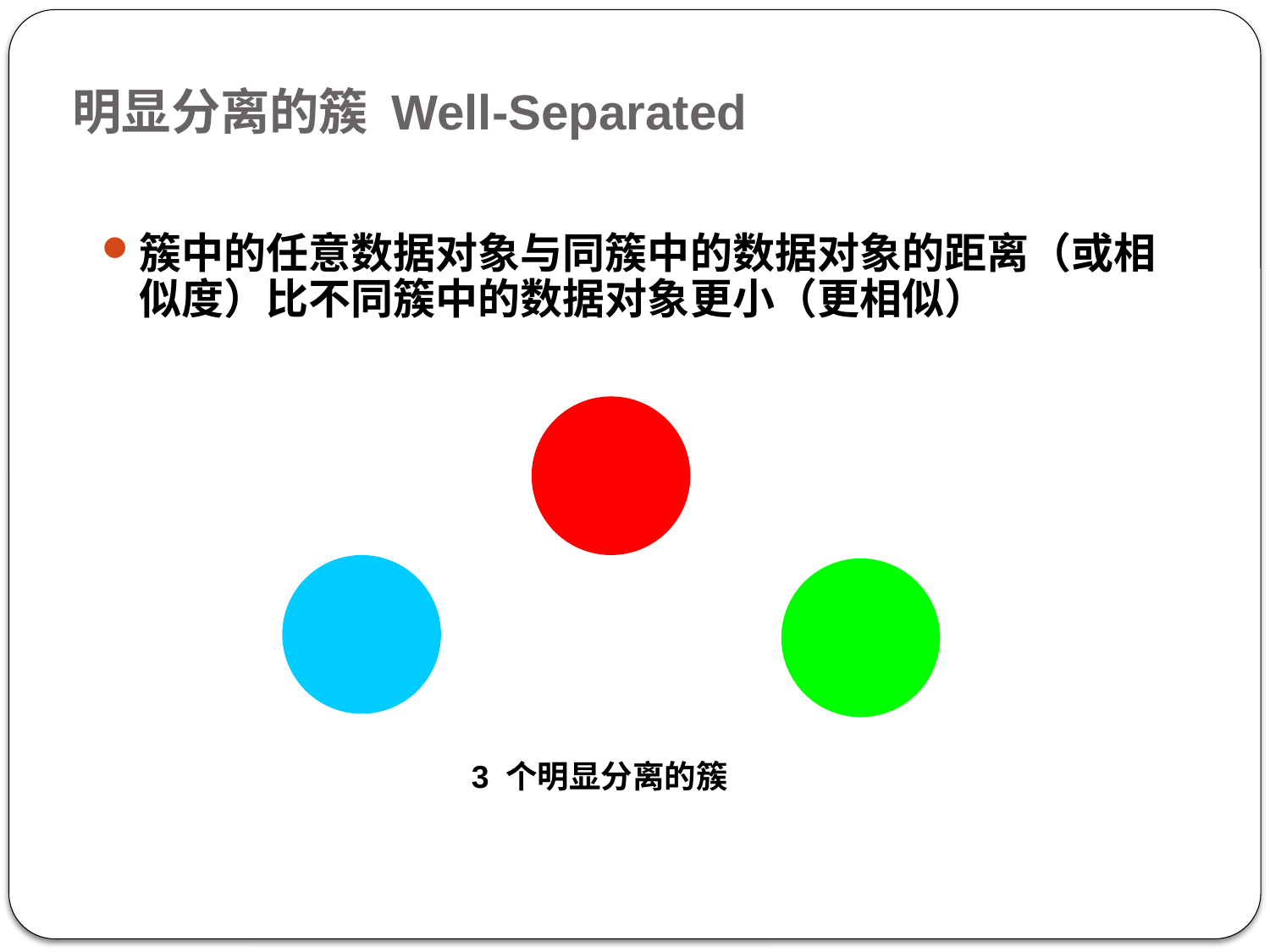

# 明显分离的簇 Well-Separated
簇中的任意数据对象与同簇中的数据对象的距离（或相似度）比不同簇中的数据对象更小（更相似）

3 个明显分离的簇